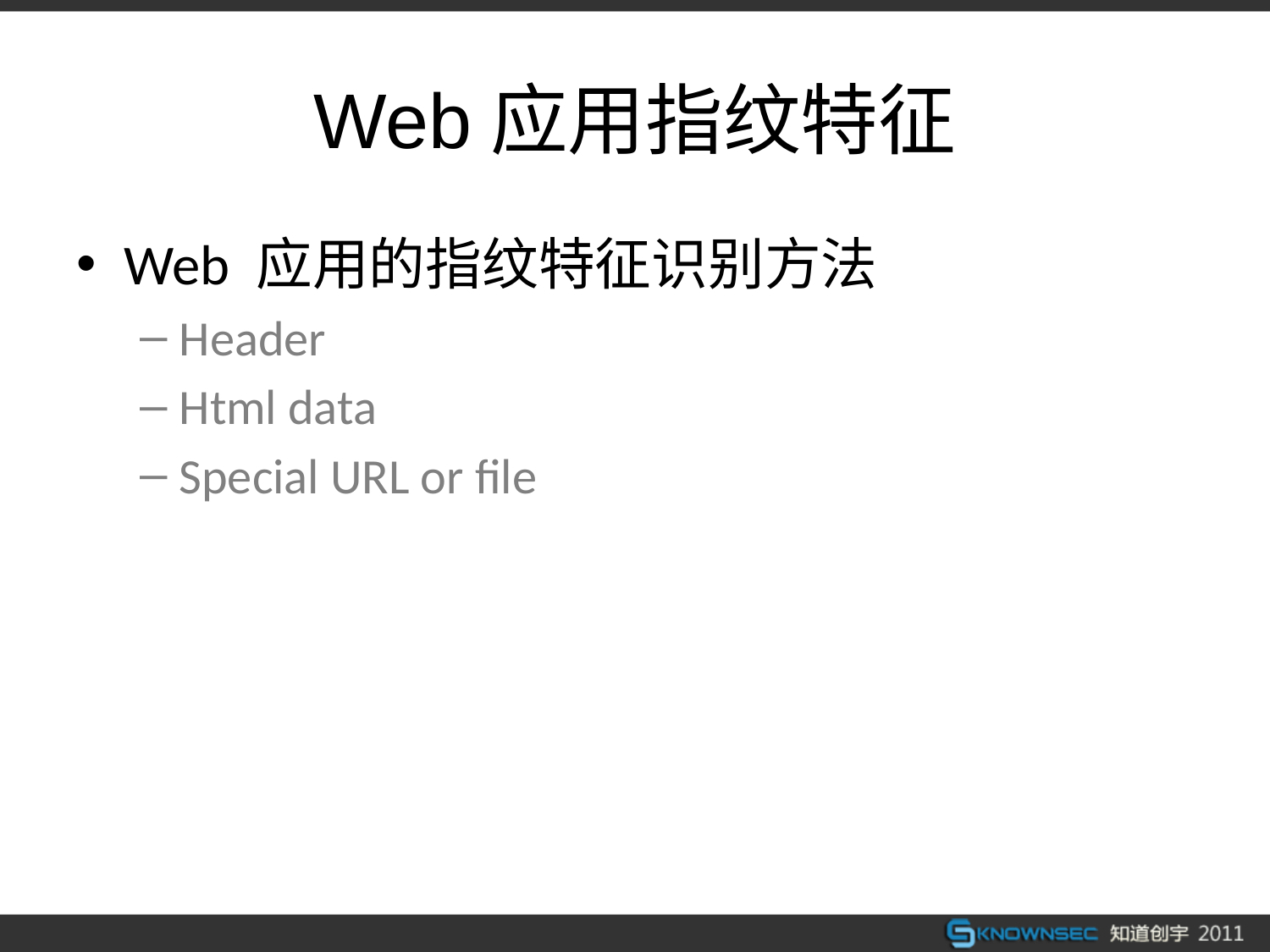

# Web应用指纹特征
Web 应用的指纹特征识别方法
Header
Html data
Special URL or file